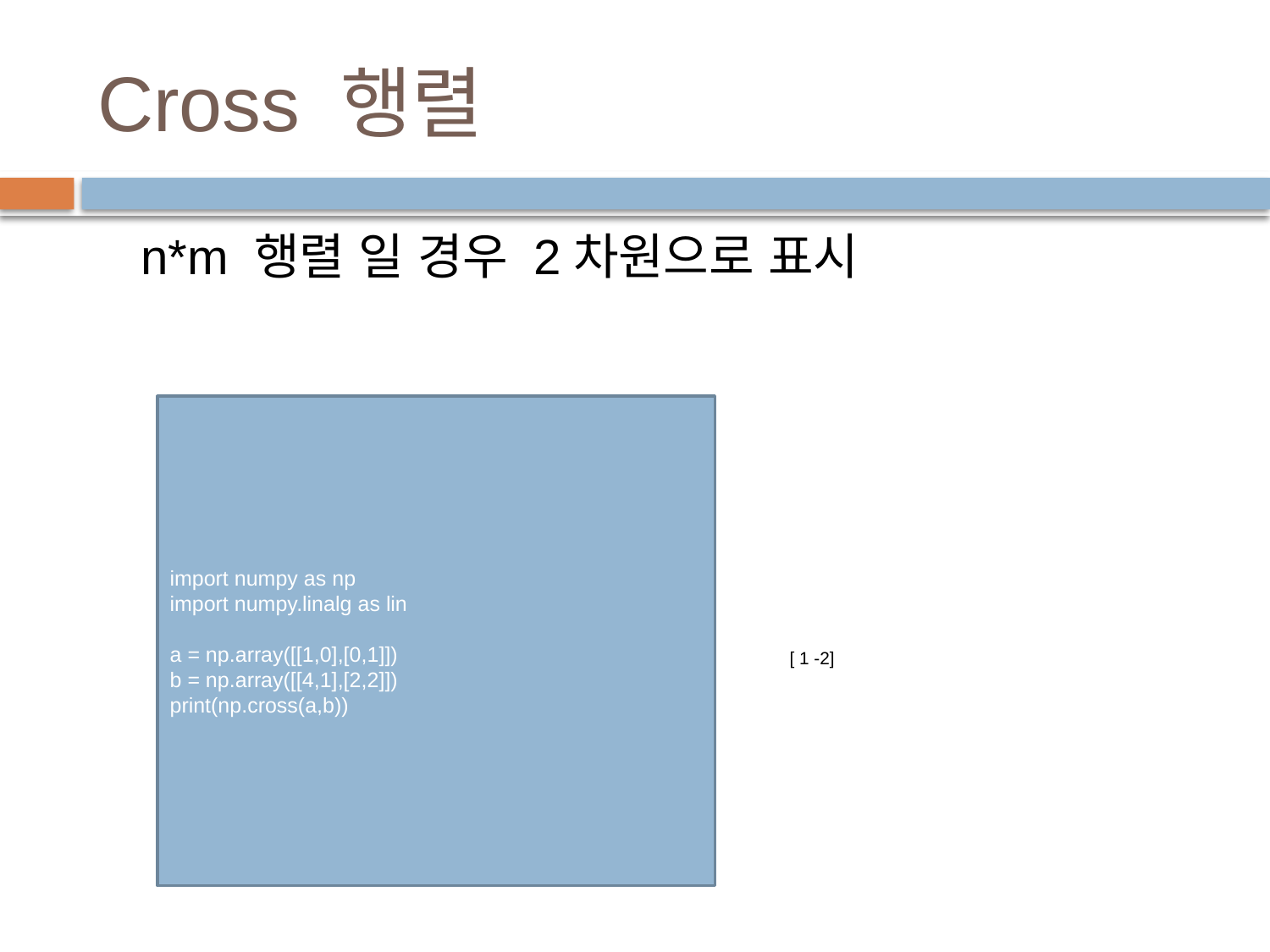

# Cross 행렬
n*m 행렬 일 경우 2차원으로 표시
import numpy as np
import numpy.linalg as lin

a = np.array([[1,0],[0,1]])
b = np.array([[4,1],[2,2]])
print(np.cross(a,b))
[ 1 -2]